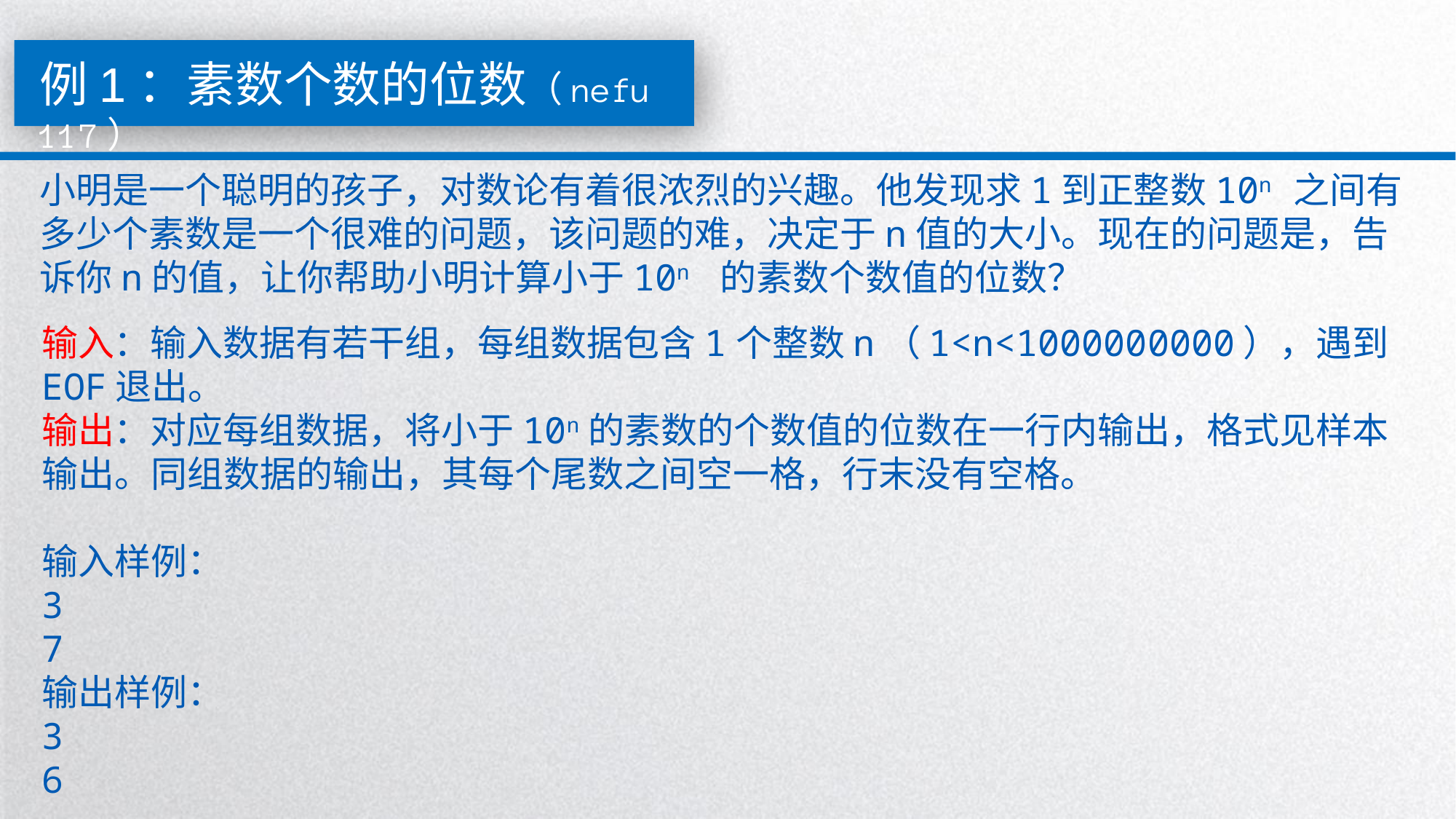

例1：素数个数的位数（nefu 117）
小明是一个聪明的孩子，对数论有着很浓烈的兴趣。他发现求1到正整数10n 之间有多少个素数是一个很难的问题，该问题的难，决定于n值的大小。现在的问题是，告诉你n的值，让你帮助小明计算小于10n 的素数个数值的位数？
输入：输入数据有若干组，每组数据包含1个整数n（1<n<1000000000），遇到EOF退出。
输出：对应每组数据，将小于10n的素数的个数值的位数在一行内输出，格式见样本输出。同组数据的输出，其每个尾数之间空一格，行末没有空格。

输入样例：
3
7
输出样例：
3
6